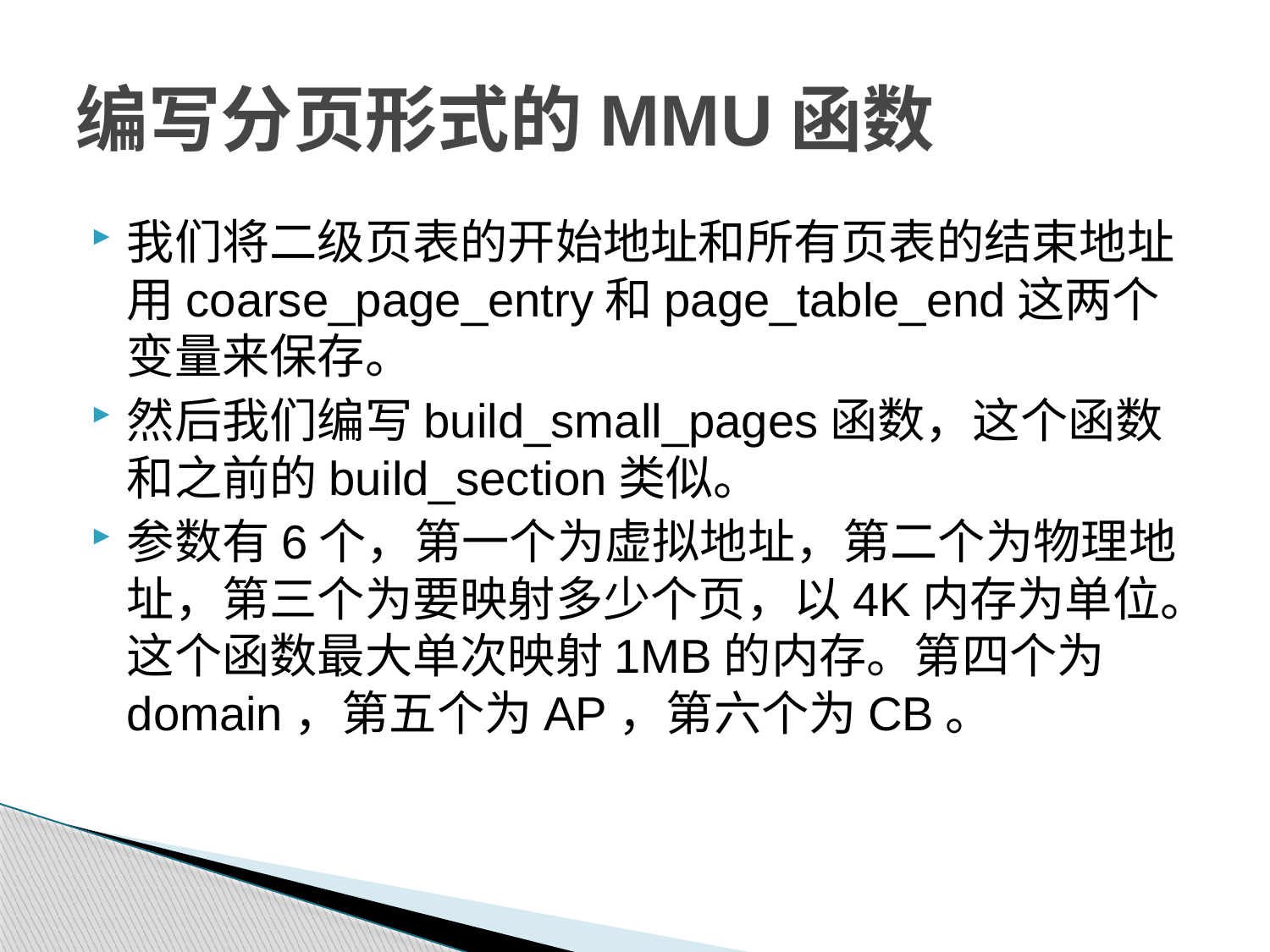

# 编写分页形式的MMU函数
我们将二级页表的开始地址和所有页表的结束地址用coarse_page_entry和page_table_end这两个变量来保存。
然后我们编写build_small_pages函数，这个函数和之前的build_section类似。
参数有6个，第一个为虚拟地址，第二个为物理地址，第三个为要映射多少个页，以4K内存为单位。这个函数最大单次映射1MB的内存。第四个为domain，第五个为AP，第六个为CB。